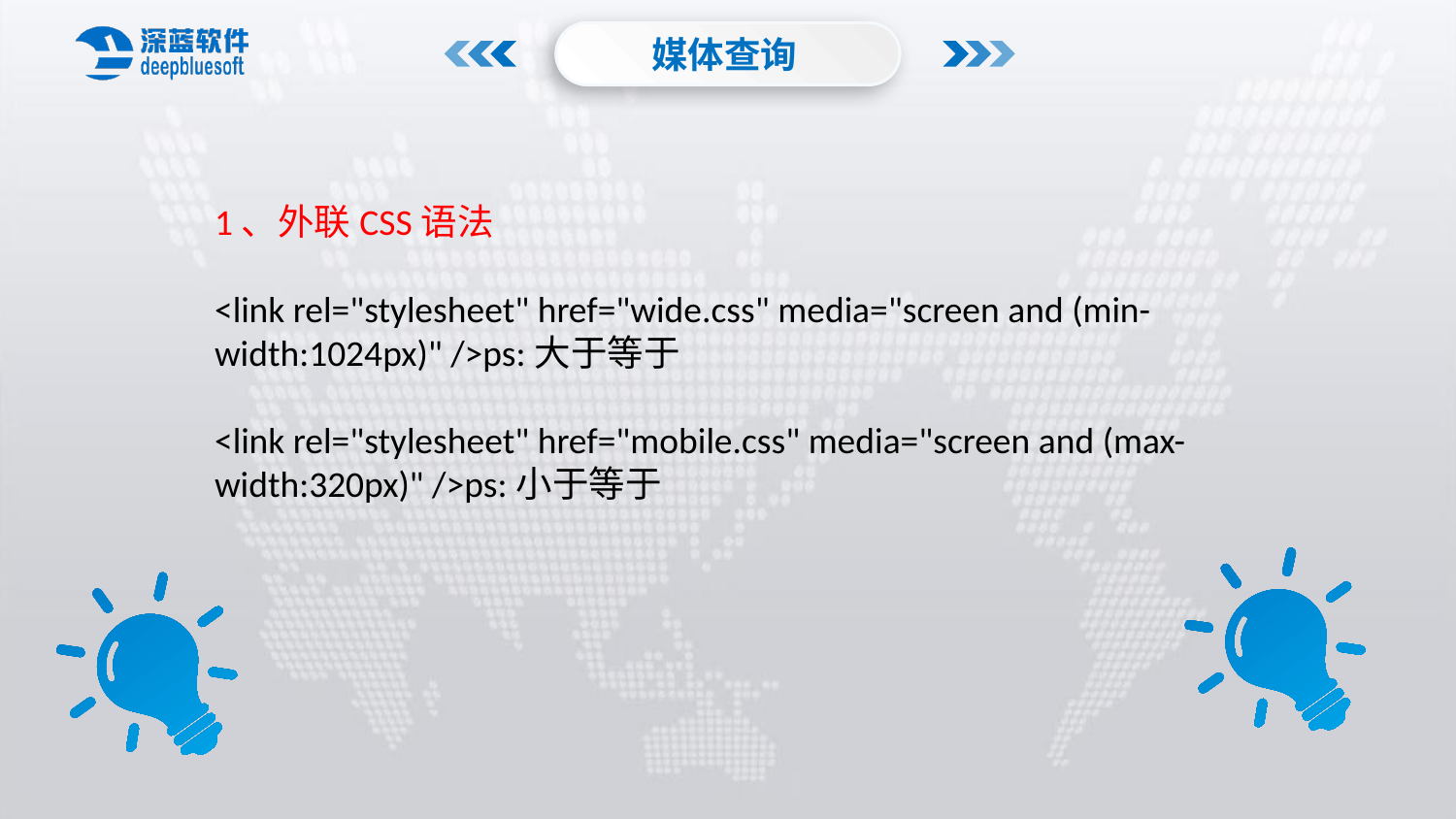

媒体查询

1、外联CSS语法

<link rel="stylesheet" href="wide.css" media="screen and (min-width:1024px)" />ps:大于等于

<link rel="stylesheet" href="mobile.css" media="screen and (max-width:320px)" />ps:小于等于